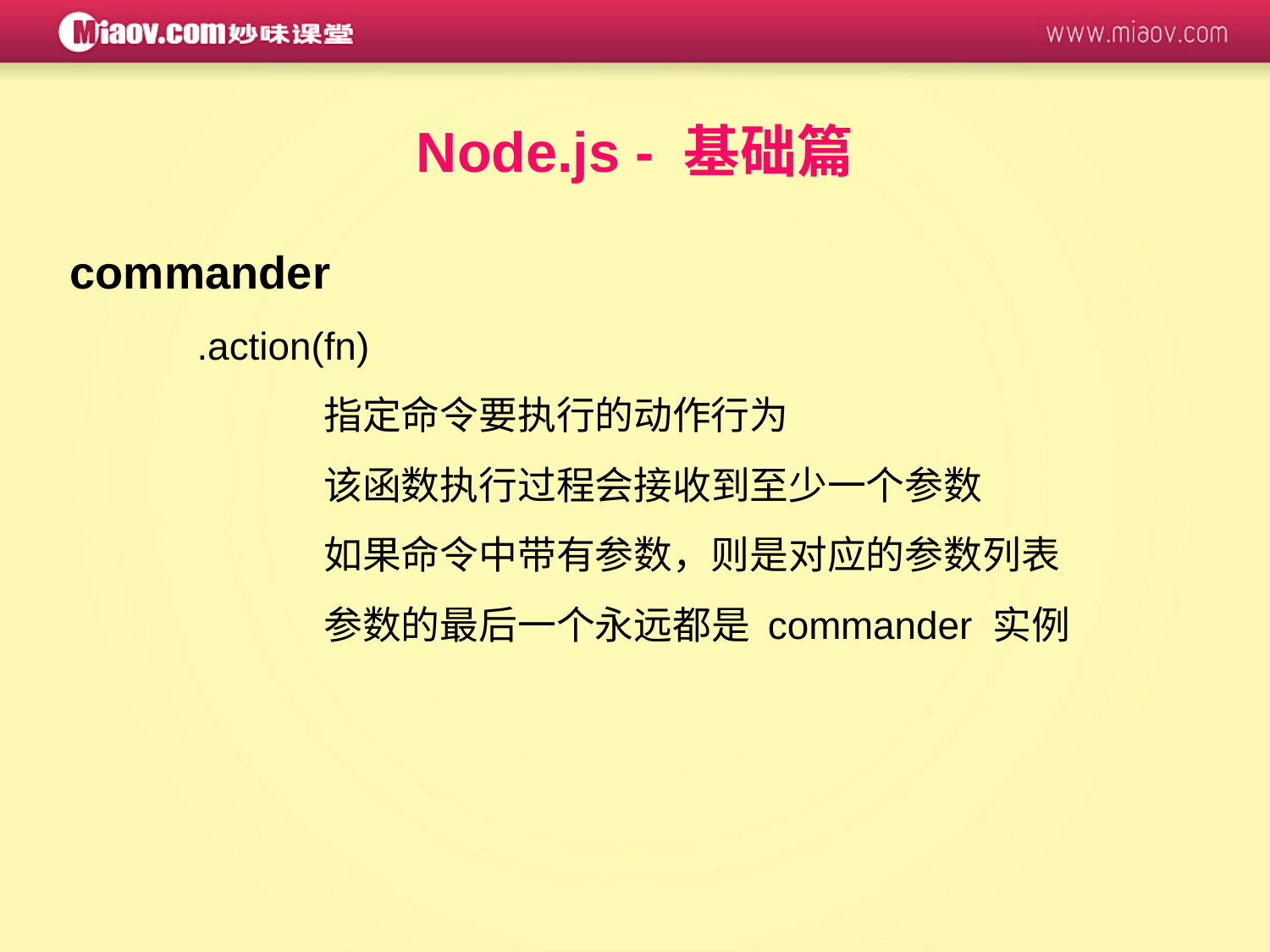

Node.js - 基础篇
commander
	.action(fn)
		指定命令要执行的动作行为
		该函数执行过程会接收到至少一个参数
		如果命令中带有参数，则是对应的参数列表
		参数的最后一个永远都是 commander 实例